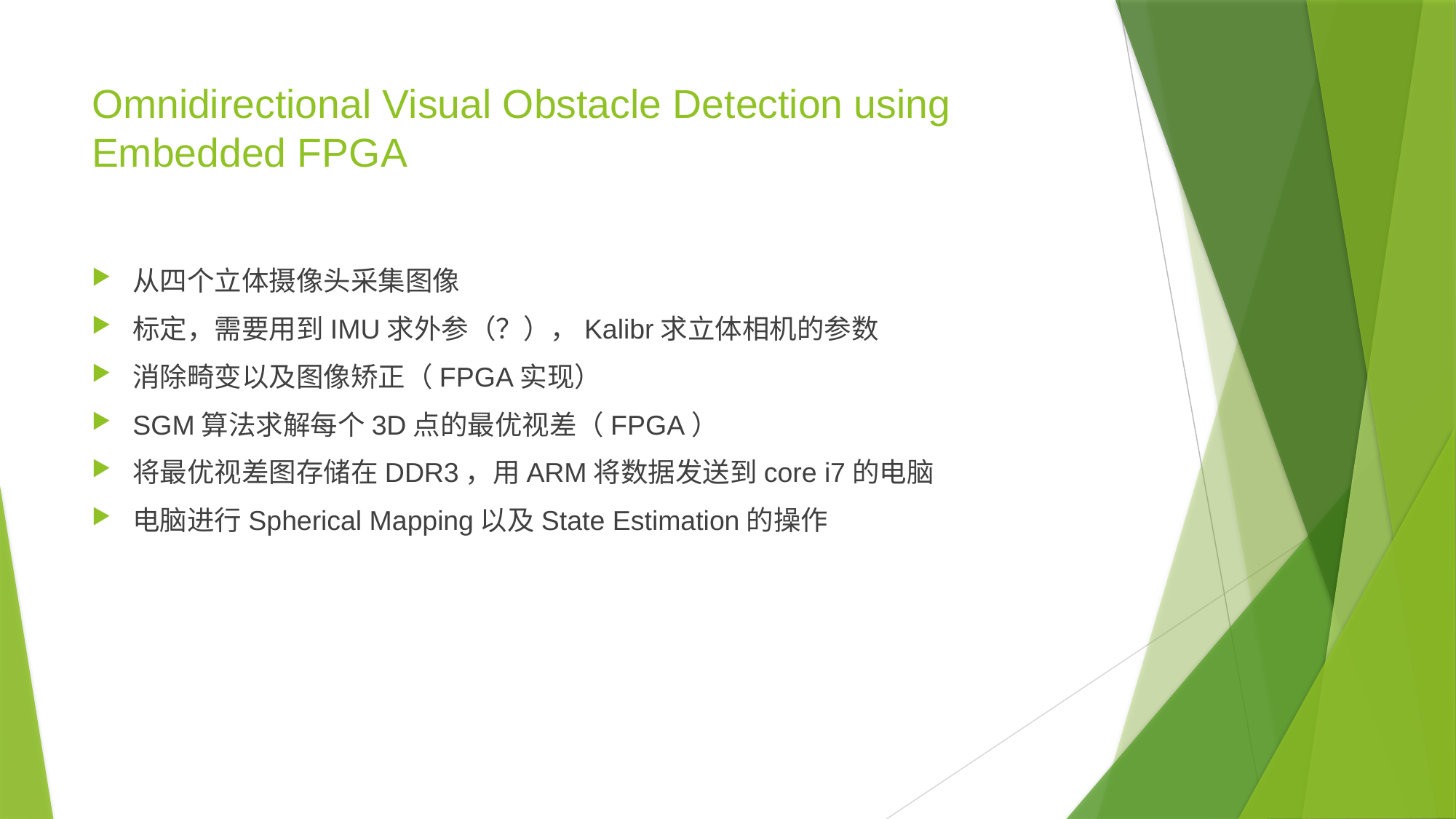

# Omnidirectional Visual Obstacle Detection using Embedded FPGA
从四个立体摄像头采集图像
标定，需要用到IMU求外参（？），Kalibr求立体相机的参数
消除畸变以及图像矫正（FPGA实现）
SGM算法求解每个3D点的最优视差（FPGA）
将最优视差图存储在DDR3，用ARM将数据发送到core i7的电脑
电脑进行Spherical Mapping以及State Estimation的操作